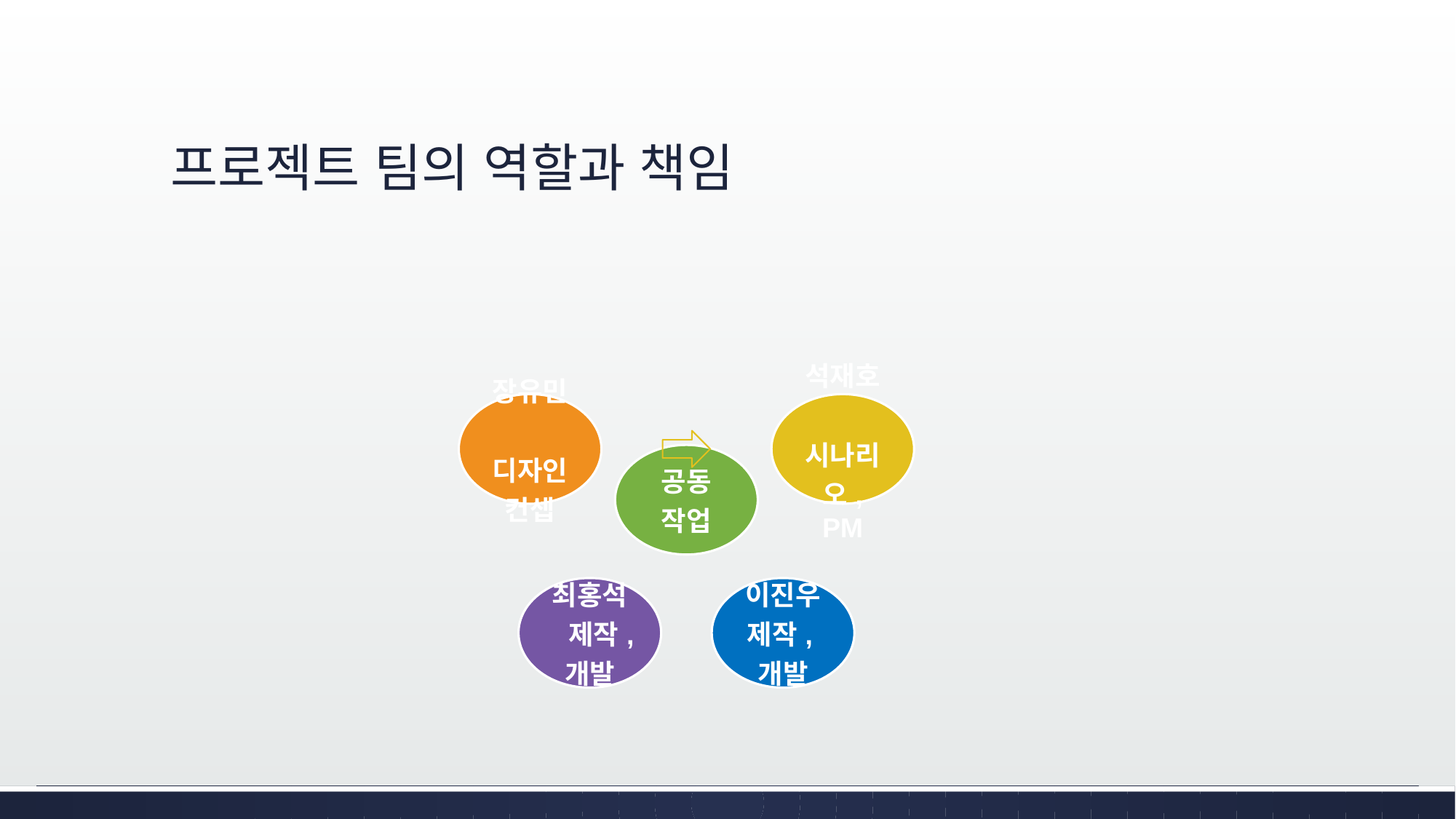

# 프로젝트 팀의 역할과 책임
공동
작업
석재호
 시나리오, PM
최홍석
 제작,
개발
장유민
 디자인
컨셉
이진우
제작,개발